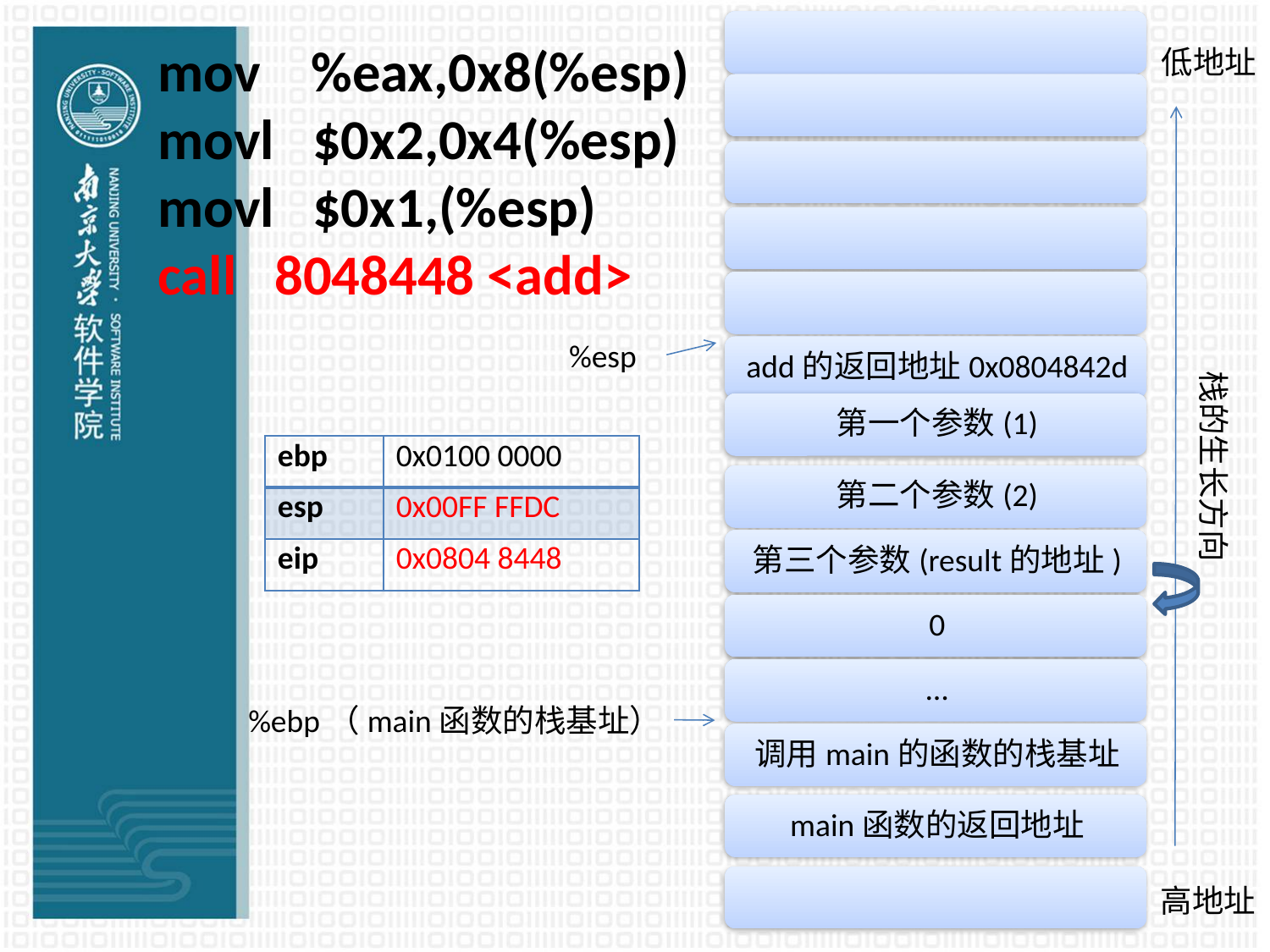

add的返回地址0x0804842d
第一个参数(1)
第二个参数(2)
第三个参数(result的地址)
0
…
调用main的函数的栈基址
main函数的返回地址

mov    %eax,0x8(%esp)
movl   $0x2,0x4(%esp)
movl   $0x1,(%esp)
call   8048448 <add>
低地址
%esp
栈的生长方向
| ebp | 0x0100 0000 |
| --- | --- |
| esp | 0x00FF FFDC |
| eip | 0x0804 8448 |

%ebp（main函数的栈基址）
高地址